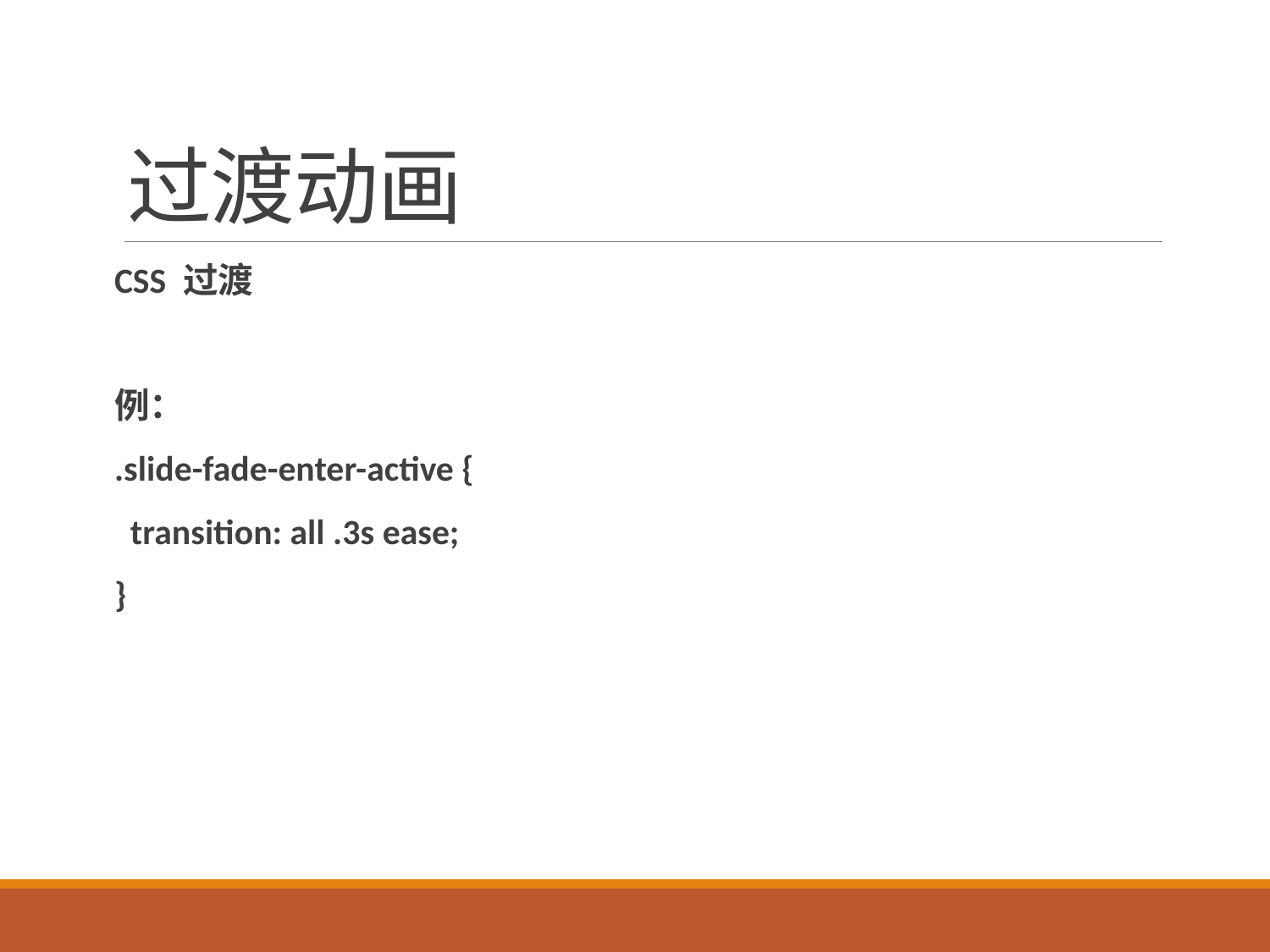

# 过渡动画
CSS 过渡

例：
.slide-fade-enter-active {
  transition: all .3s ease;
}